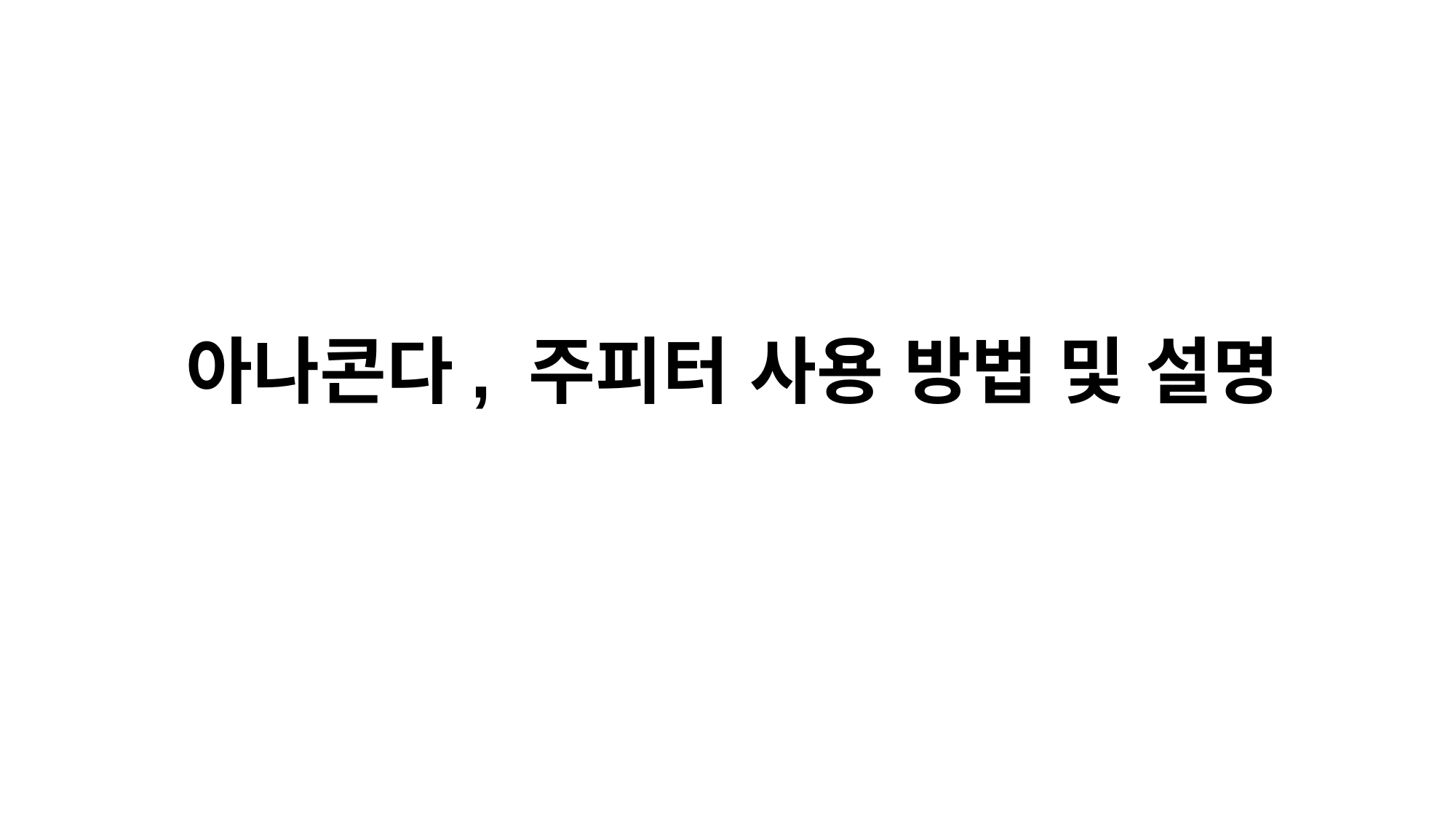

# 아나콘다, 주피터 사용 방법 및 설명